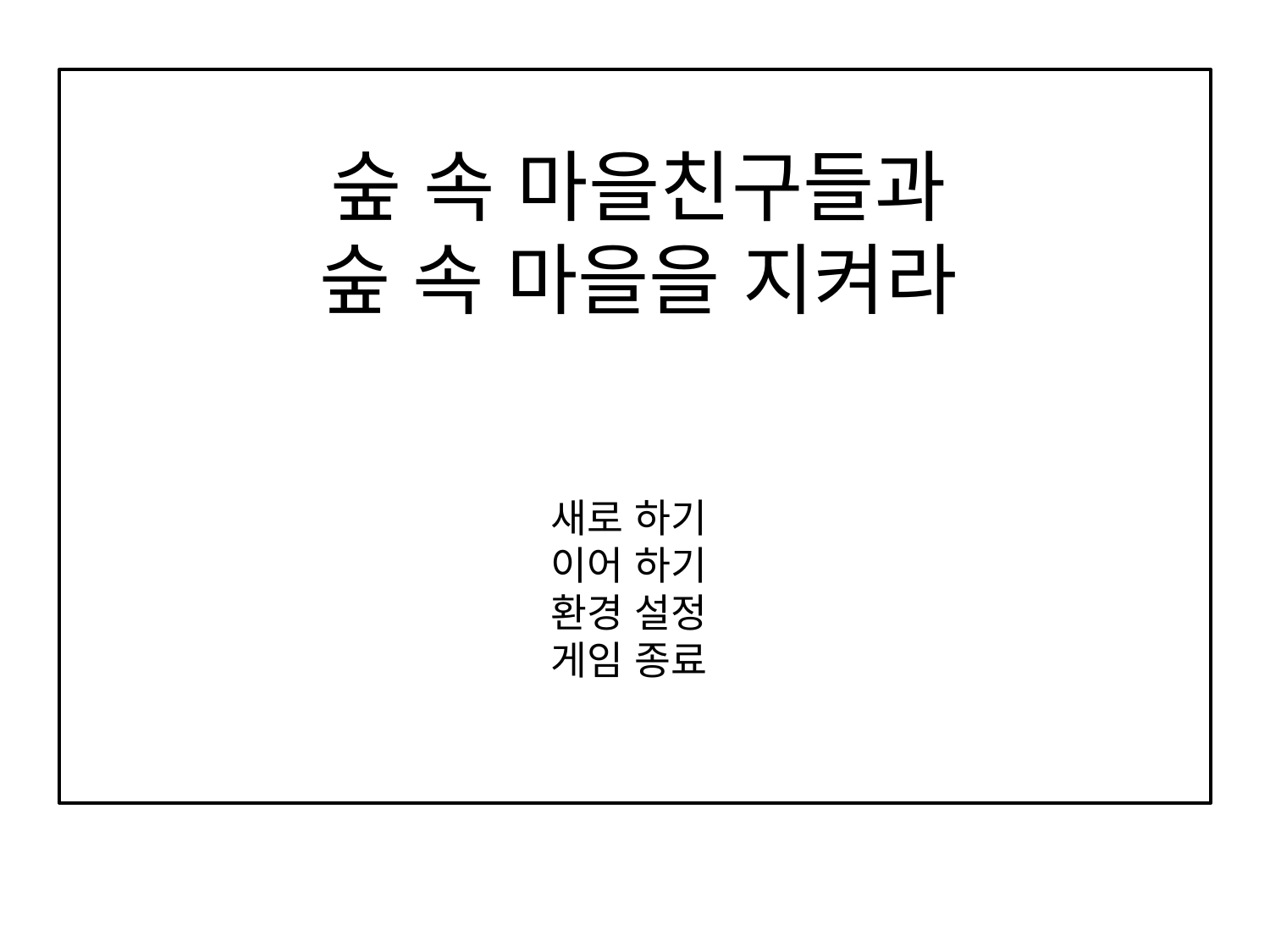

# 숲 속 마을친구들과 숲 속 마을을 지켜라
새로 하기
이어 하기
환경 설정
게임 종료